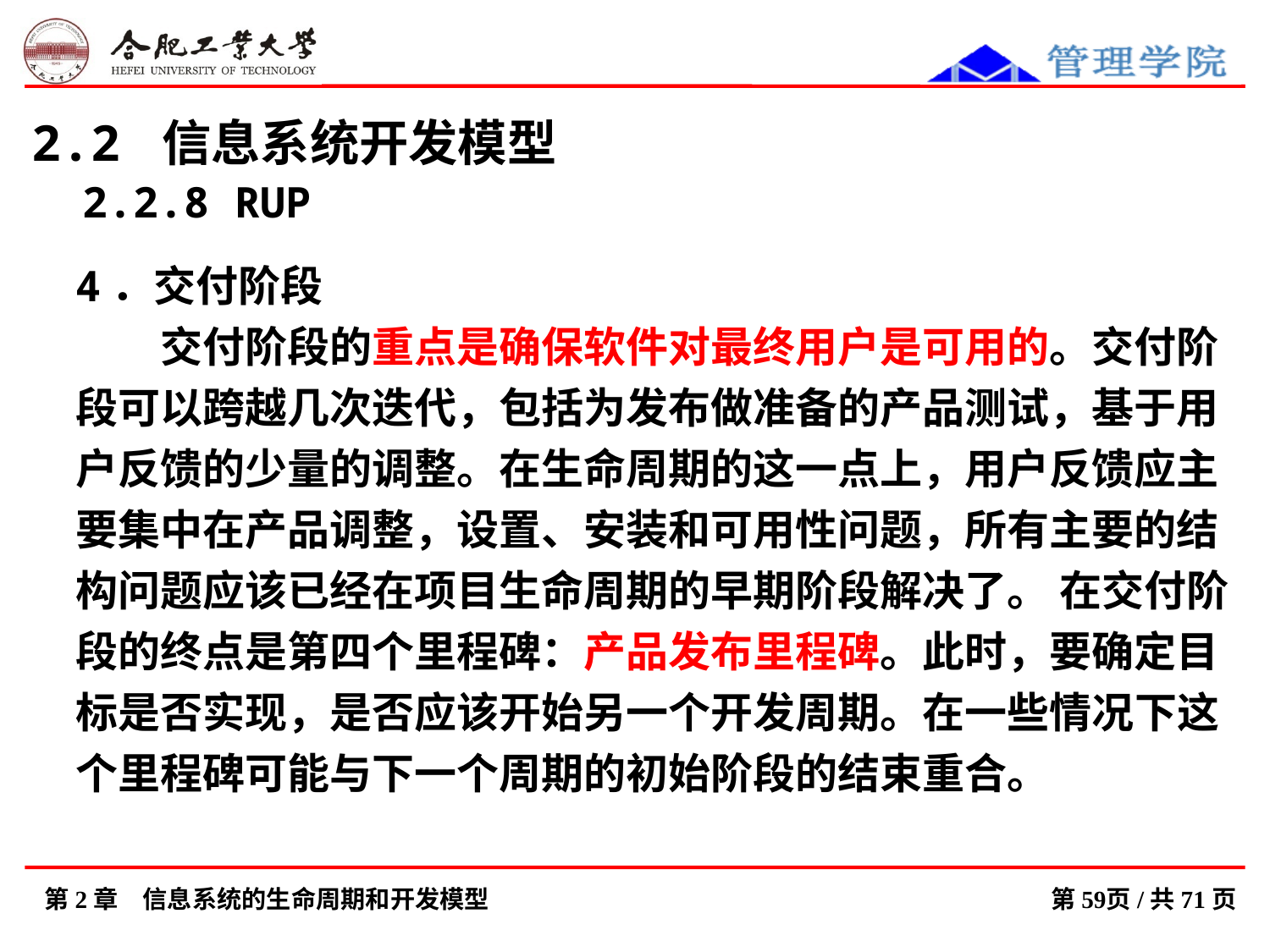

2.2 信息系统开发模型
  2.2.8 RUP
4．交付阶段
　　交付阶段的重点是确保软件对最终用户是可用的。交付阶段可以跨越几次迭代，包括为发布做准备的产品测试，基于用户反馈的少量的调整。在生命周期的这一点上，用户反馈应主要集中在产品调整，设置、安装和可用性问题，所有主要的结构问题应该已经在项目生命周期的早期阶段解决了。 在交付阶段的终点是第四个里程碑：产品发布里程碑。此时，要确定目标是否实现，是否应该开始另一个开发周期。在一些情况下这个里程碑可能与下一个周期的初始阶段的结束重合。
第2章　信息系统的生命周期和开发模型